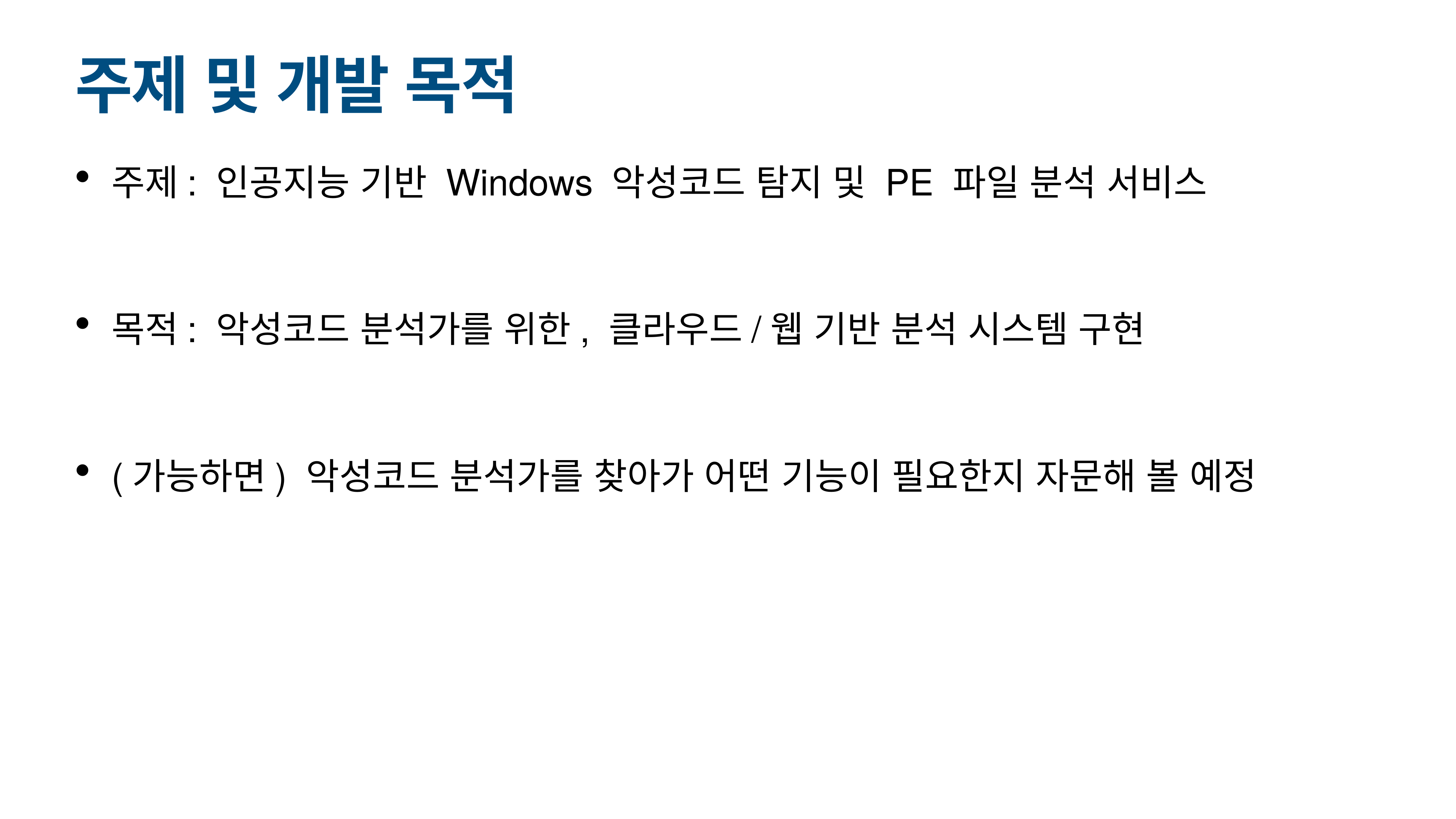

# 주제 및 개발 목적
주제: 인공지능 기반 Windows 악성코드 탐지 및 PE 파일 분석 서비스

목적: 악성코드 분석가를 위한, 클라우드/웹 기반 분석 시스템 구현

(가능하면) 악성코드 분석가를 찾아가 어떤 기능이 필요한지 자문해 볼 예정